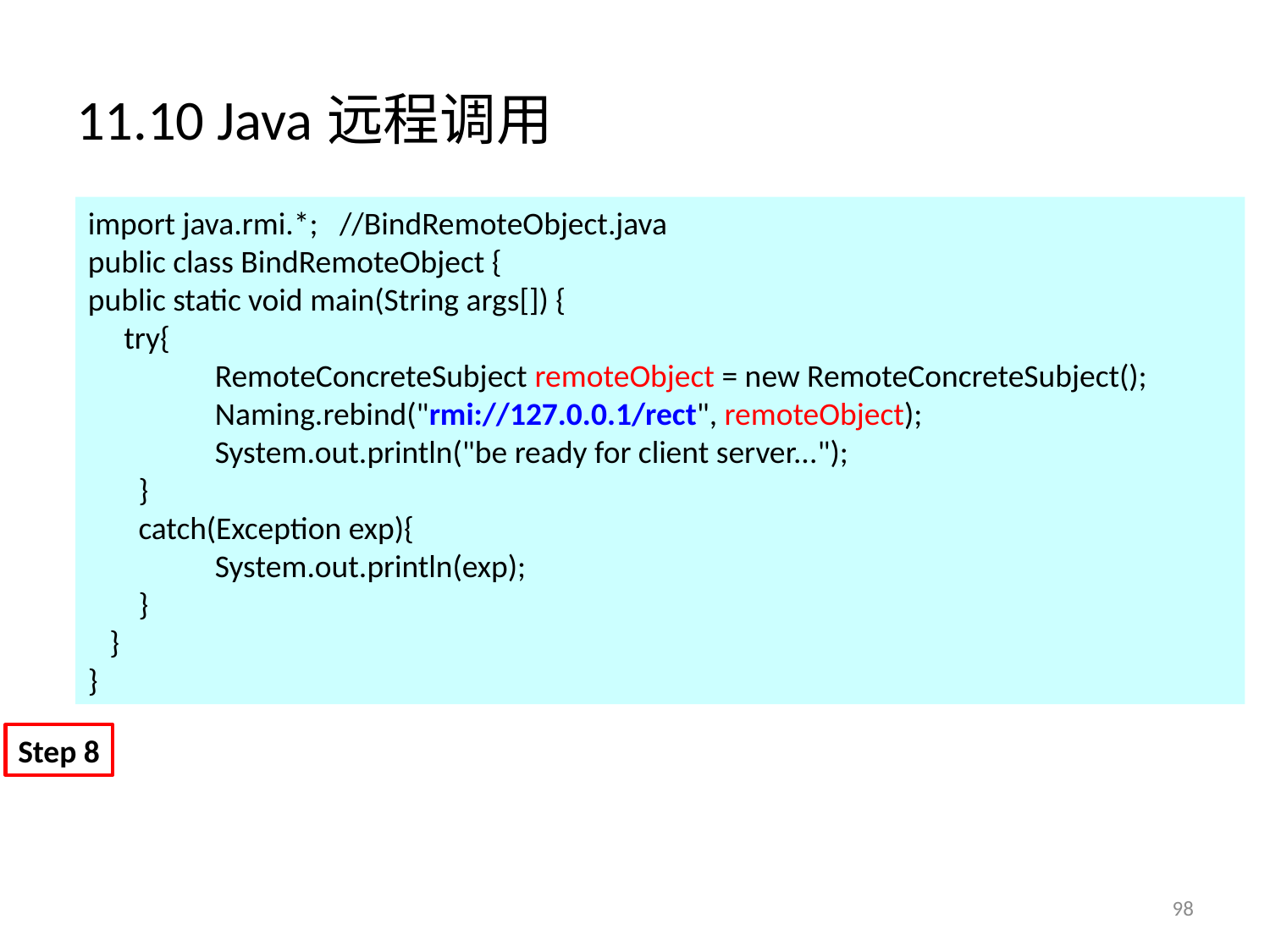

# 11.10 Java远程调用
import java.rmi.*;   //BindRemoteObject.java
public class BindRemoteObject {
public static void main(String args[]) {
     try{
	RemoteConcreteSubject remoteObject = new RemoteConcreteSubject();
	Naming.rebind("rmi://127.0.0.1/rect", remoteObject);
	System.out.println("be ready for client server...");
       }
       catch(Exception exp){
	System.out.println(exp);
       }
   }
}
Step 8
98